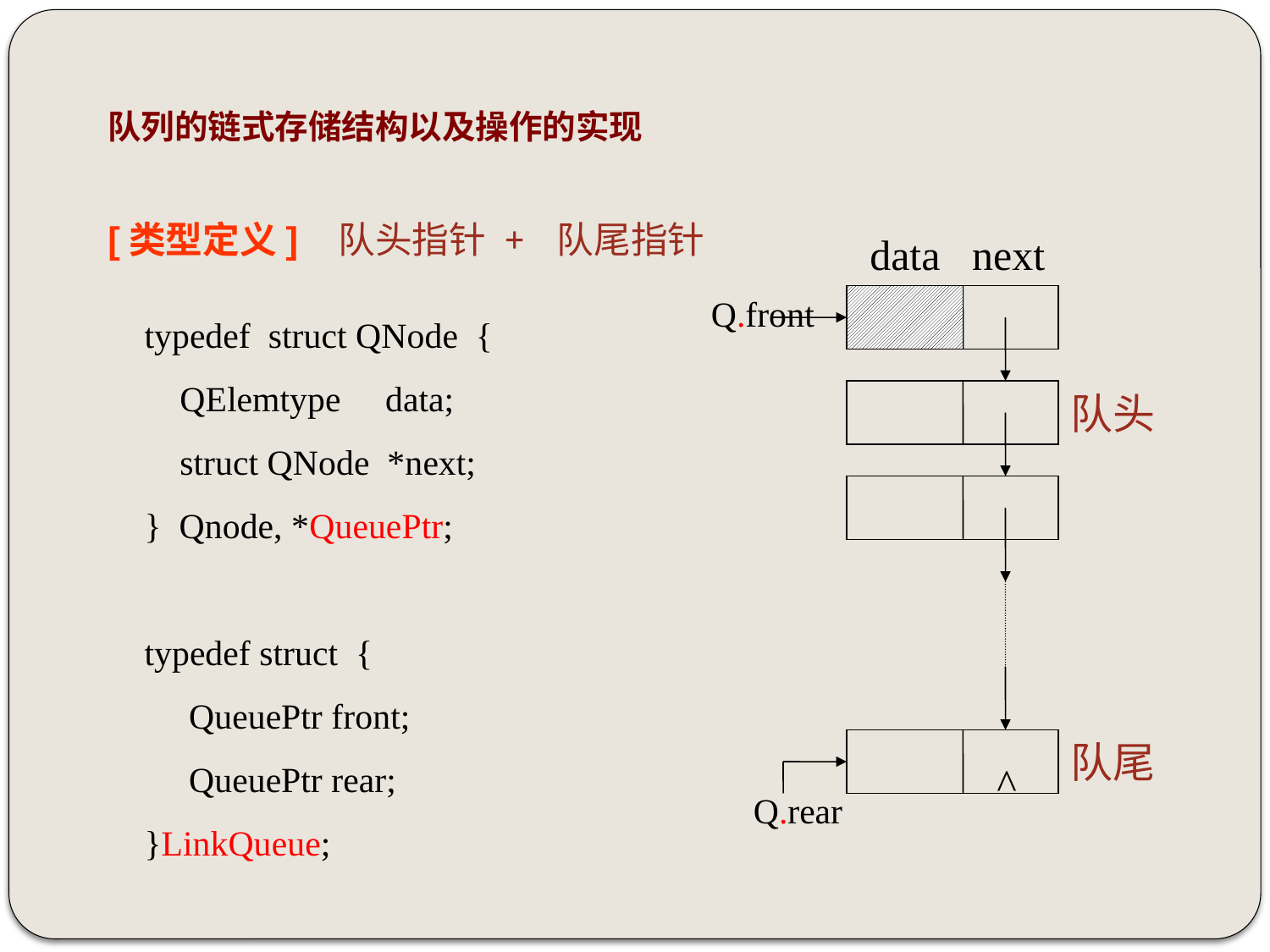

队列的链式存储结构以及操作的实现
[类型定义]   队头指针 + 队尾指针
data   next
typedef  struct QNode  {
    QElemtype     data;
    struct QNode  *next;
}  Qnode, *QueuePtr;

typedef struct  {
     QueuePtr front;
     QueuePtr rear;
}LinkQueue;

Q.front

队头

队尾
^

Q.rear